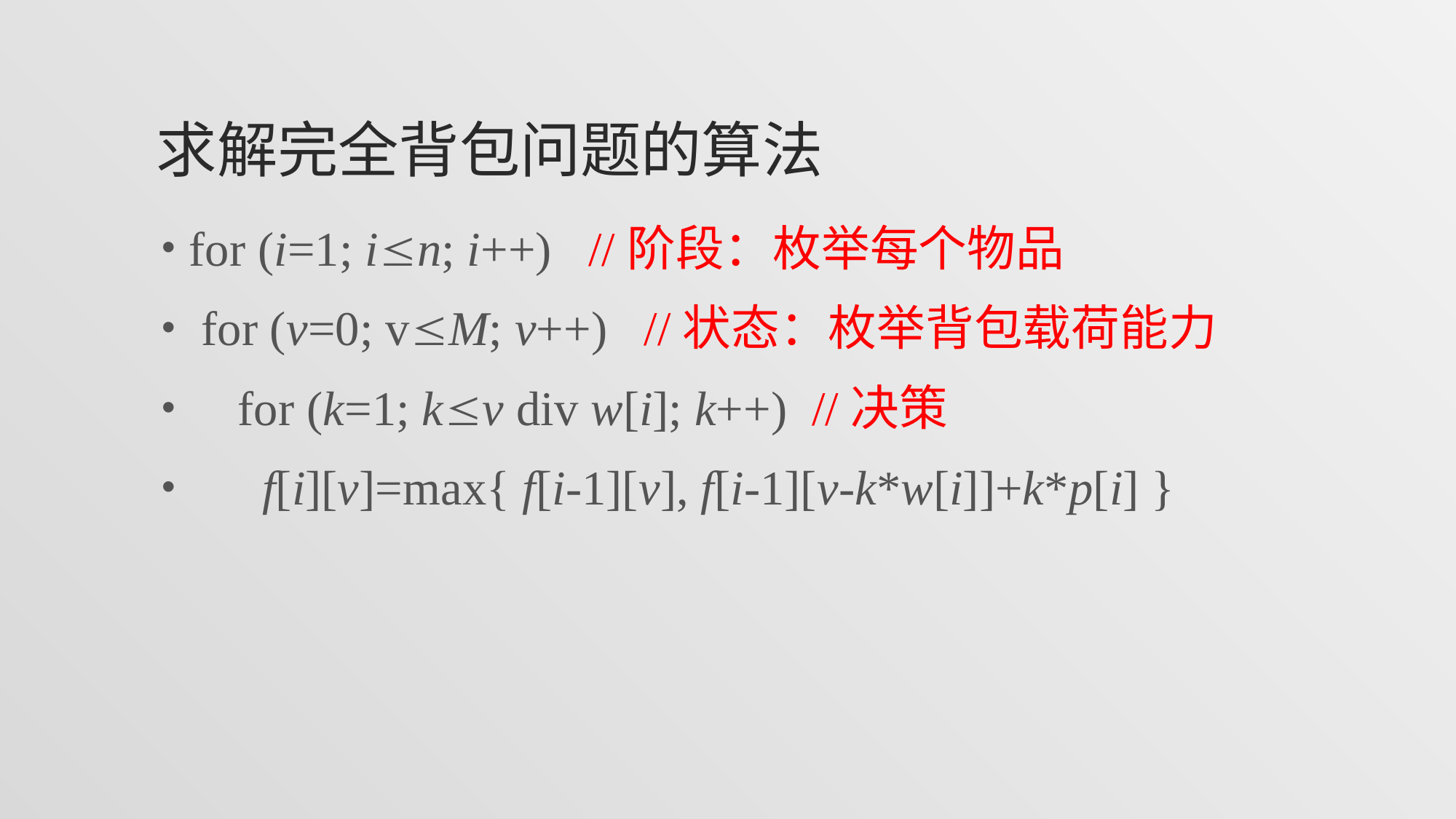

# 求解完全背包问题的算法
for (i=1; i≤n; i++)   //阶段：枚举每个物品
 for (v=0; v≤M; v++)   //状态：枚举背包载荷能力
    for (k=1; k≤v div w[i]; k++)  //决策
      f[i][v]=max{ f[i-1][v], f[i-1][v-k*w[i]]+k*p[i] }